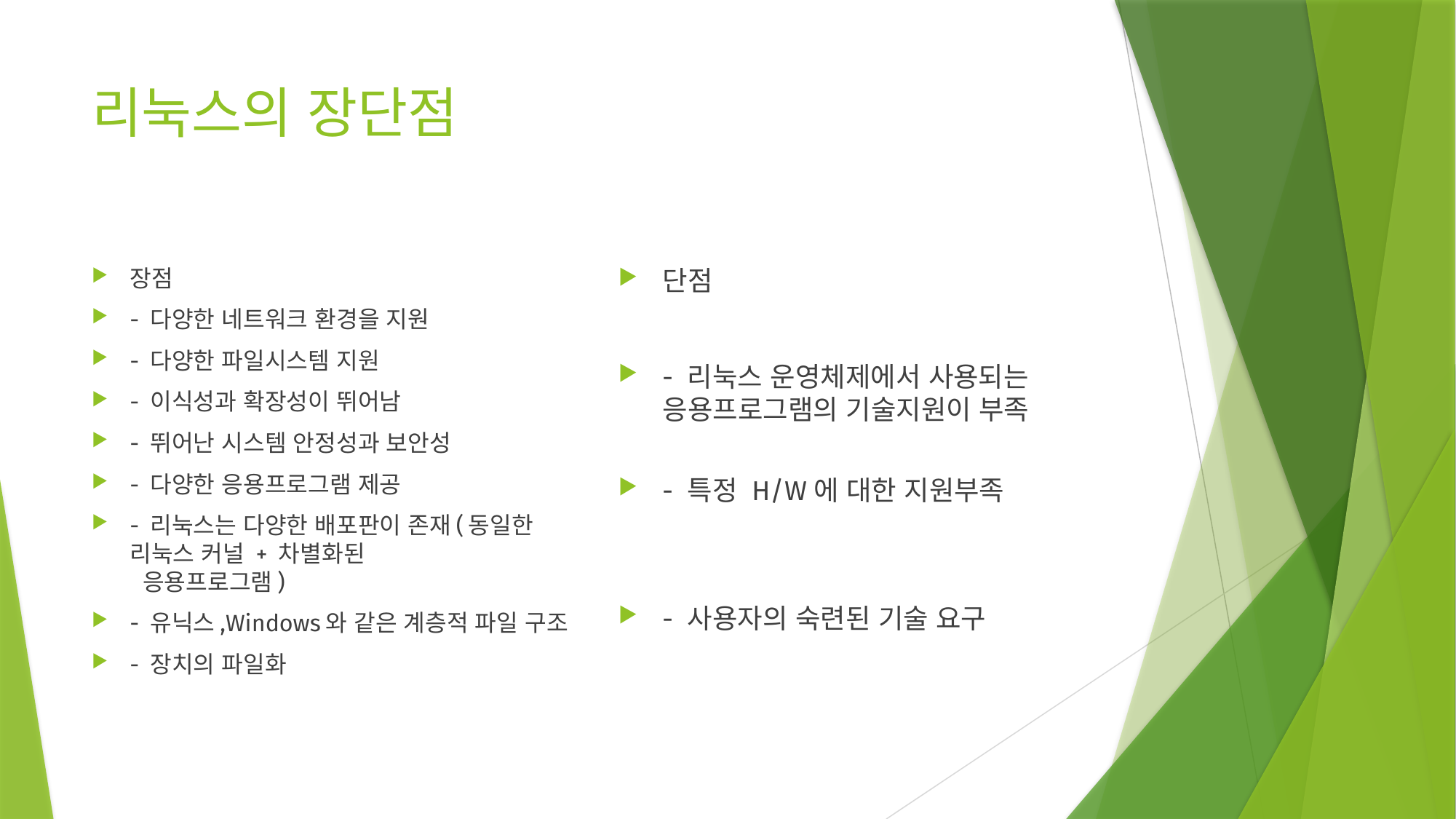

# 리눅스의 장단점
장점
- 다양한 네트워크 환경을 지원
- 다양한 파일시스템 지원
- 이식성과 확장성이 뛰어남
- 뛰어난 시스템 안정성과 보안성
- 다양한 응용프로그램 제공
- 리눅스는 다양한 배포판이 존재(동일한 리눅스 커널 + 차별화된 
  응용프로그램)
- 유닉스,Windows와 같은 계층적 파일 구조
- 장치의 파일화
단점

- 리눅스 운영체제에서 사용되는 응용프로그램의 기술지원이 부족
- 특정 H/W에 대한 지원부족

- 사용자의 숙련된 기술 요구